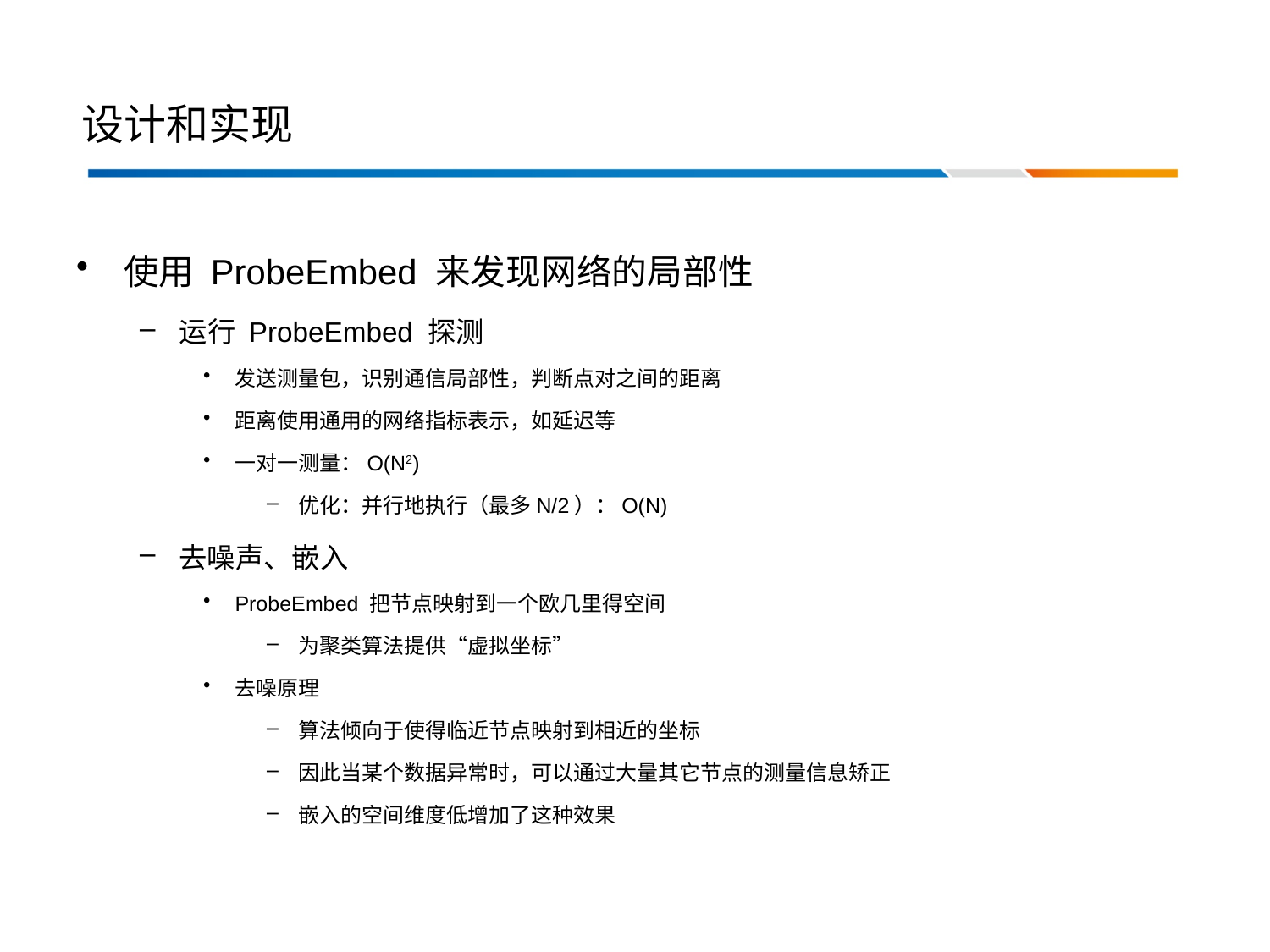

# 设计和实现
使用 ProbeEmbed 来发现网络的局部性
运行 ProbeEmbed 探测
发送测量包，识别通信局部性，判断点对之间的距离
距离使用通用的网络指标表示，如延迟等
一对一测量：O(N2)
优化：并行地执行（最多N/2）：O(N)
去噪声、嵌入
ProbeEmbed 把节点映射到一个欧几里得空间
为聚类算法提供“虚拟坐标”
去噪原理
算法倾向于使得临近节点映射到相近的坐标
因此当某个数据异常时，可以通过大量其它节点的测量信息矫正
嵌入的空间维度低增加了这种效果